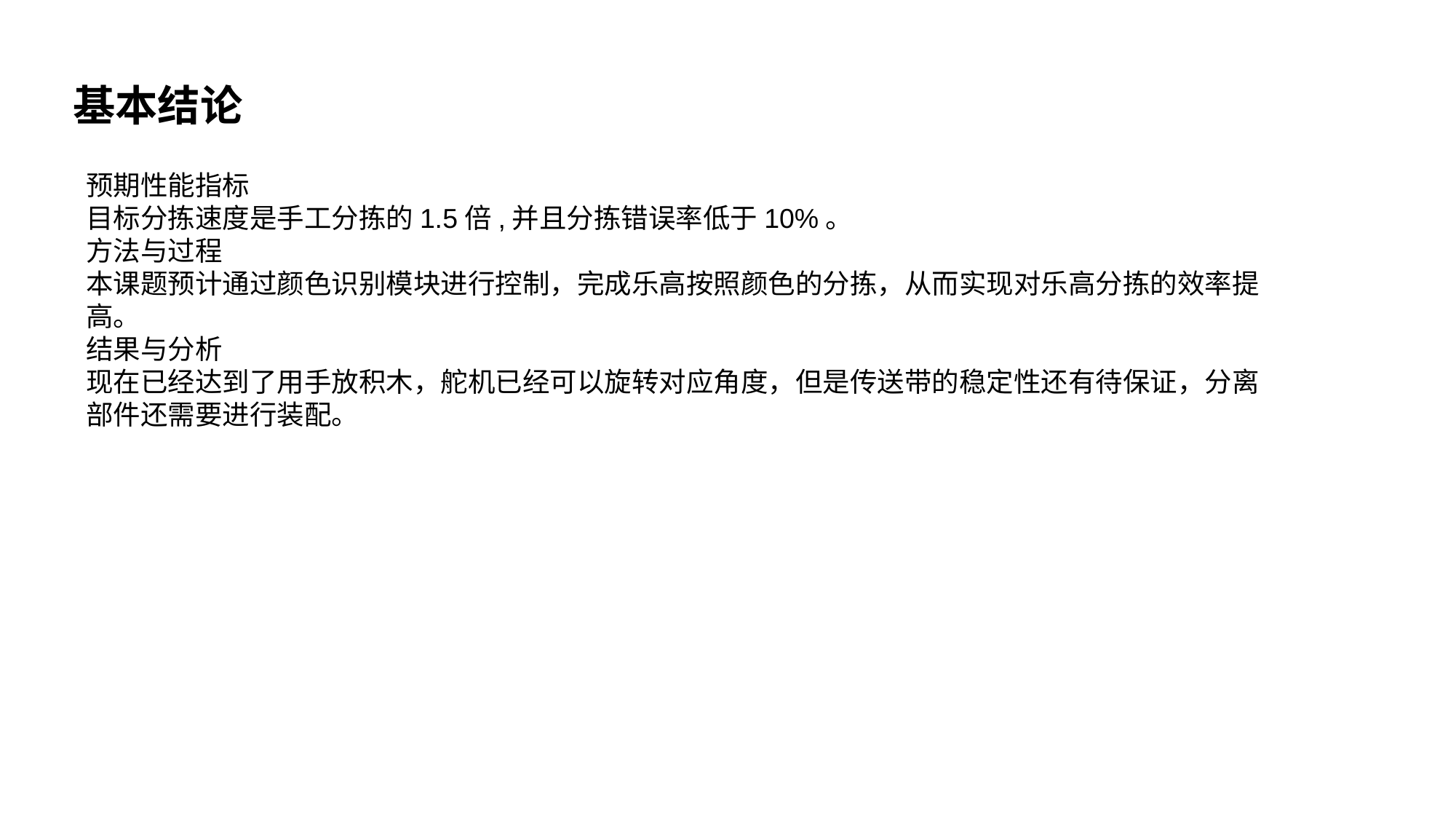

基本结论
预期性能指标
目标分拣速度是手工分拣的1.5倍,并且分拣错误率低于10%。
方法与过程
本课题预计通过颜色识别模块进行控制，完成乐高按照颜色的分拣，从而实现对乐高分拣的效率提高。
结果与分析
现在已经达到了用手放积木，舵机已经可以旋转对应角度，但是传送带的稳定性还有待保证，分离部件还需要进行装配。